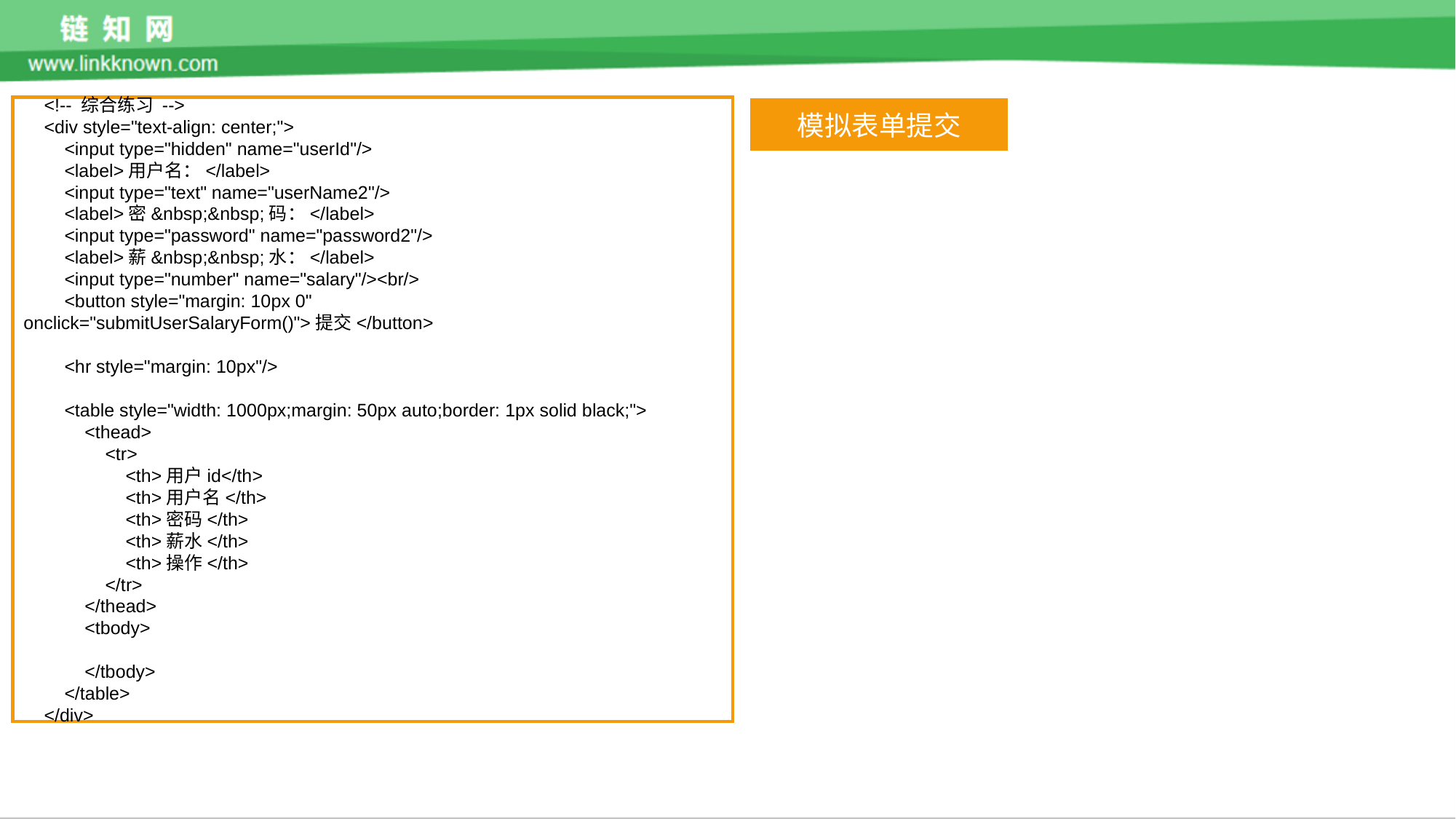

<!-- 综合练习 -->
    <div style="text-align: center;">
        <input type="hidden" name="userId"/>
        <label>用户名：</label>
        <input type="text" name="userName2"/>
        <label>密&nbsp;&nbsp;码：</label>
        <input type="password" name="password2"/>
        <label>薪&nbsp;&nbsp;水：</label>
        <input type="number" name="salary"/><br/>
        <button style="margin: 10px 0" onclick="submitUserSalaryForm()">提交</button>

        <hr style="margin: 10px"/>

        <table style="width: 1000px;margin: 50px auto;border: 1px solid black;">
            <thead>
                <tr>
                    <th>用户id</th>
                    <th>用户名</th>
                    <th>密码</th>
                    <th>薪水</th>
                    <th>操作</th>
                </tr>
            </thead>
            <tbody>

            </tbody>
        </table>
    </div>
模拟表单提交